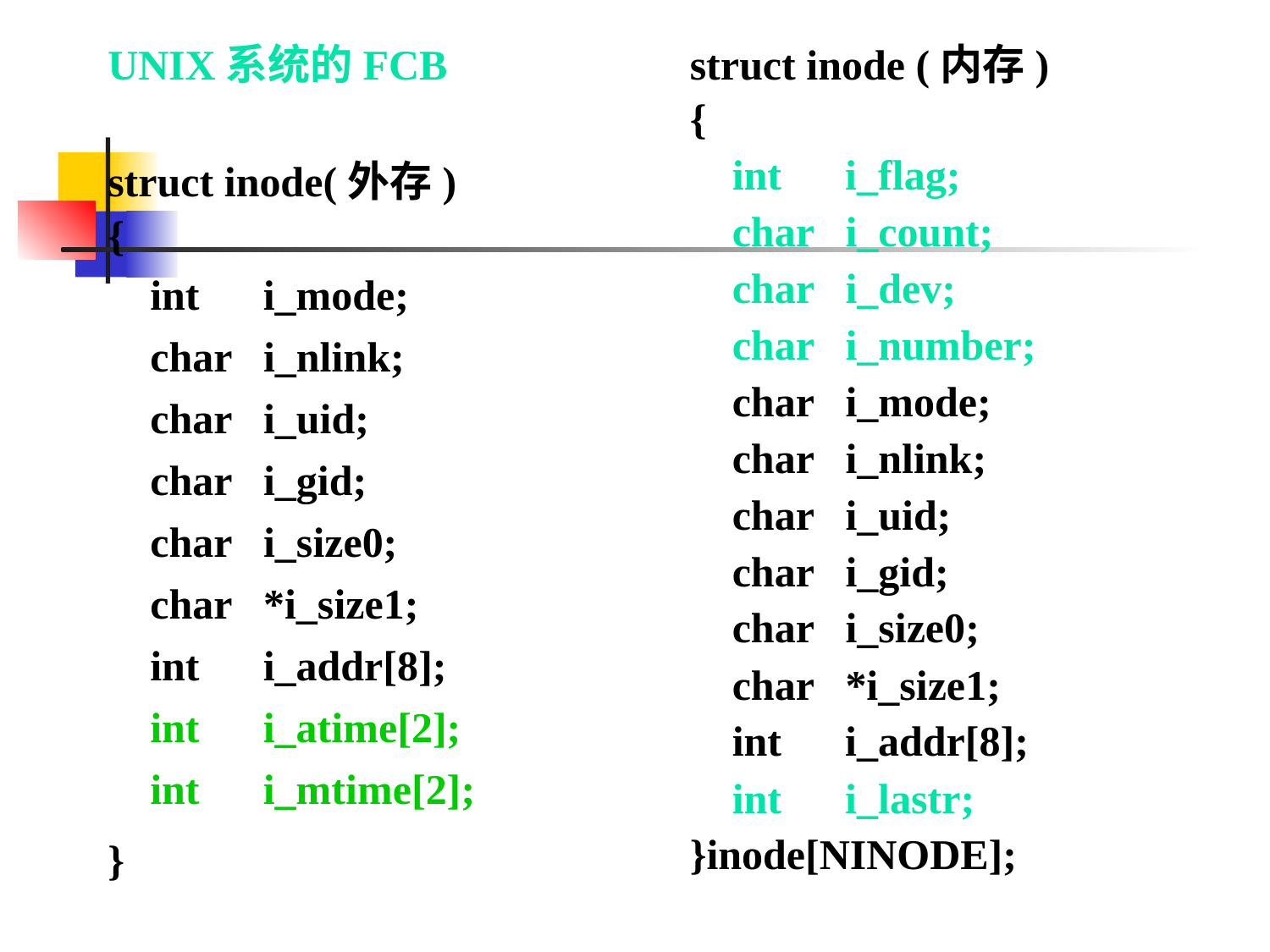

UNIX系统的FCB
struct inode (内存)
{
    int      i_flag;
    char   i_count;
    char   i_dev;
    char   i_number;
    char   i_mode;
    char   i_nlink;
    char   i_uid;
    char   i_gid;
    char   i_size0;
    char   *i_size1;
    int      i_addr[8];
    int      i_lastr;
}inode[NINODE];
struct inode(外存)
{
    int      i_mode;
    char   i_nlink;
    char   i_uid;
    char   i_gid;
    char   i_size0;
    char   *i_size1;
    int      i_addr[8];
    int      i_atime[2];
    int      i_mtime[2];
}